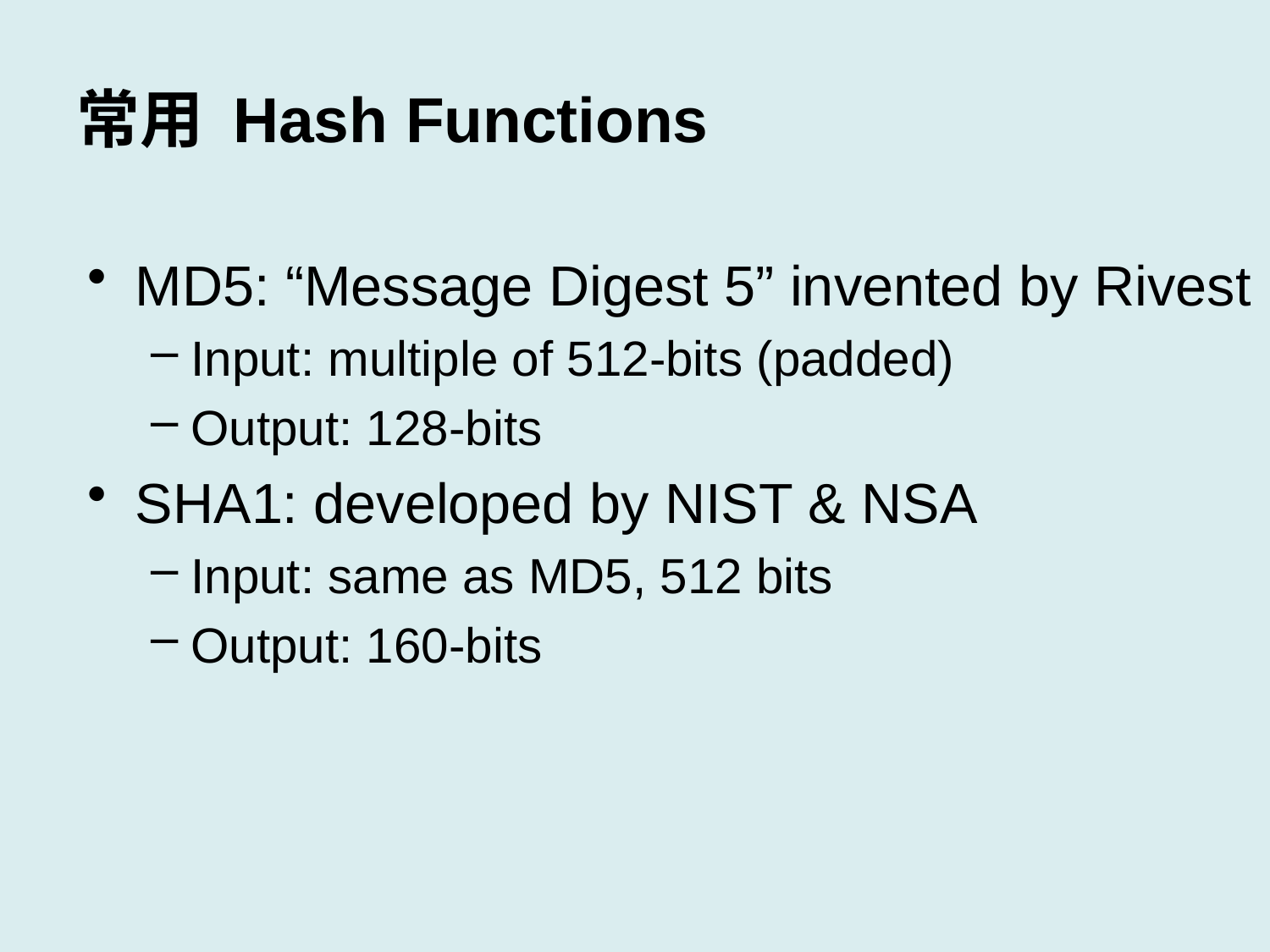

# 常用 Hash Functions
MD5: “Message Digest 5” invented by Rivest
Input: multiple of 512-bits (padded)
Output: 128-bits
SHA1: developed by NIST & NSA
Input: same as MD5, 512 bits
Output: 160-bits